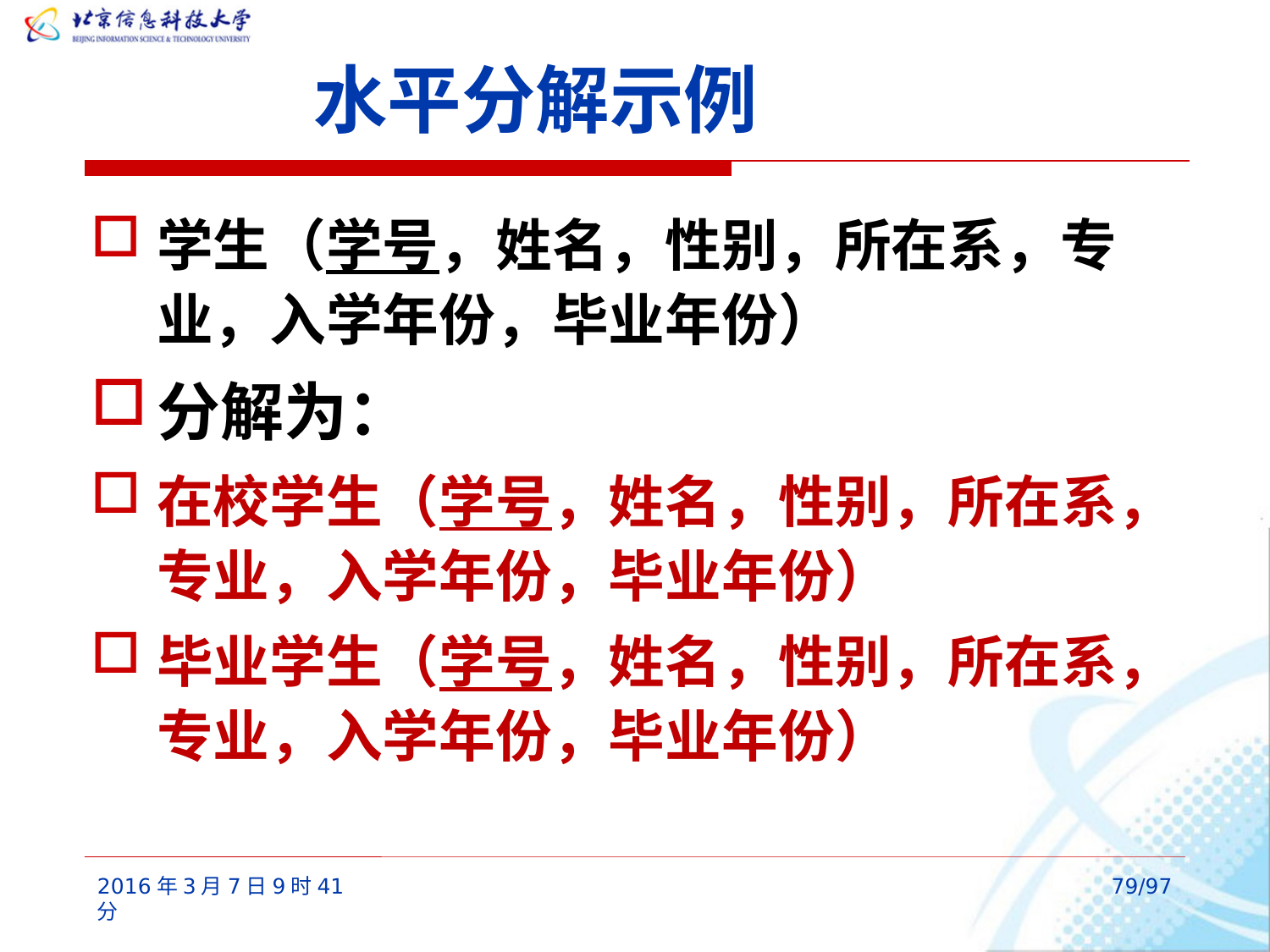

# 水平分解示例
学生（学号，姓名，性别，所在系，专业，入学年份，毕业年份）
分解为：
在校学生（学号，姓名，性别，所在系，专业，入学年份，毕业年份）
毕业学生（学号，姓名，性别，所在系，专业，入学年份，毕业年份）
2016年3月7日9时41分
79/97